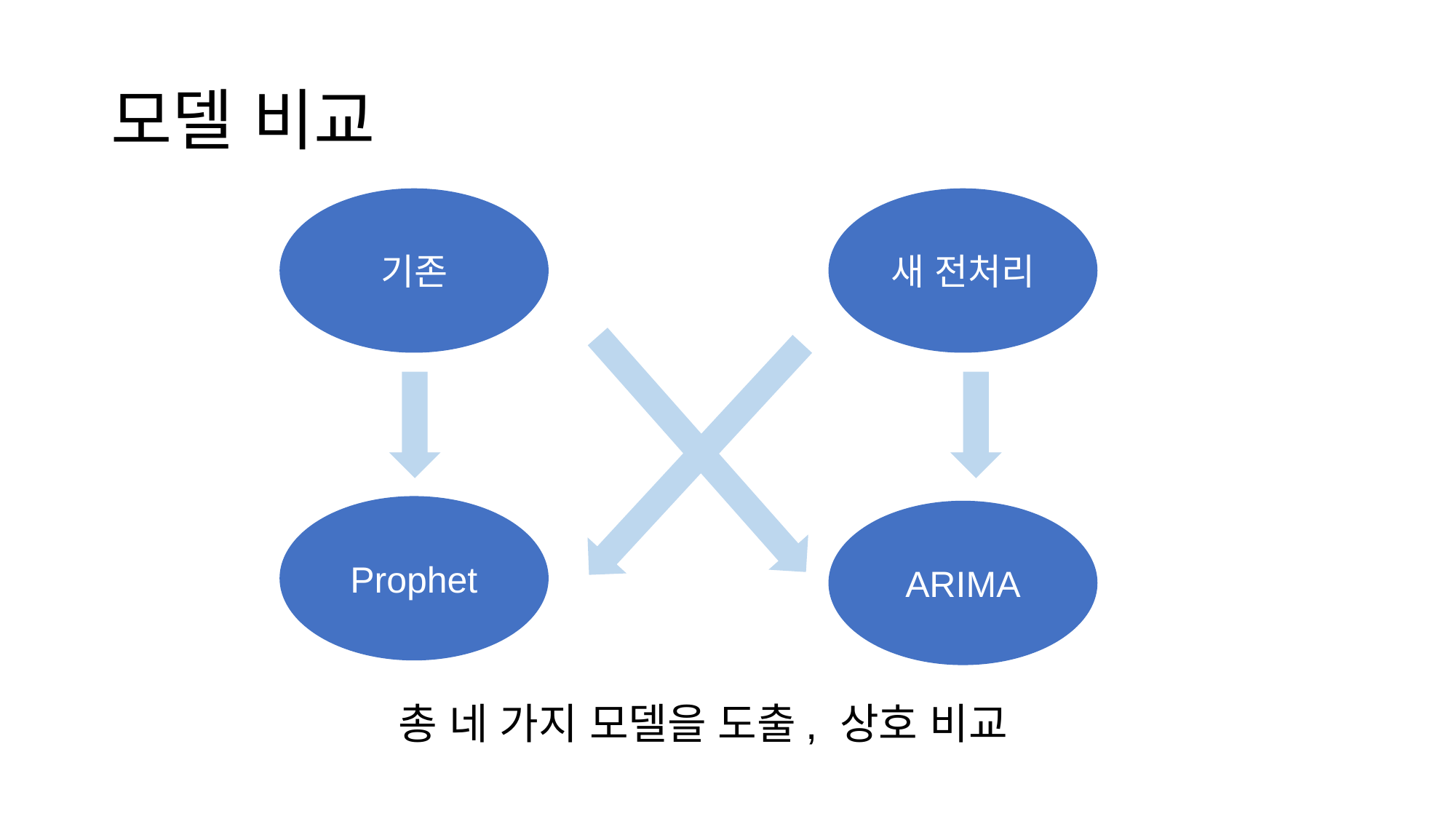

# 모델 비교
기존
새 전처리

Prophet
ARIMA
총 네 가지 모델을 도출, 상호 비교